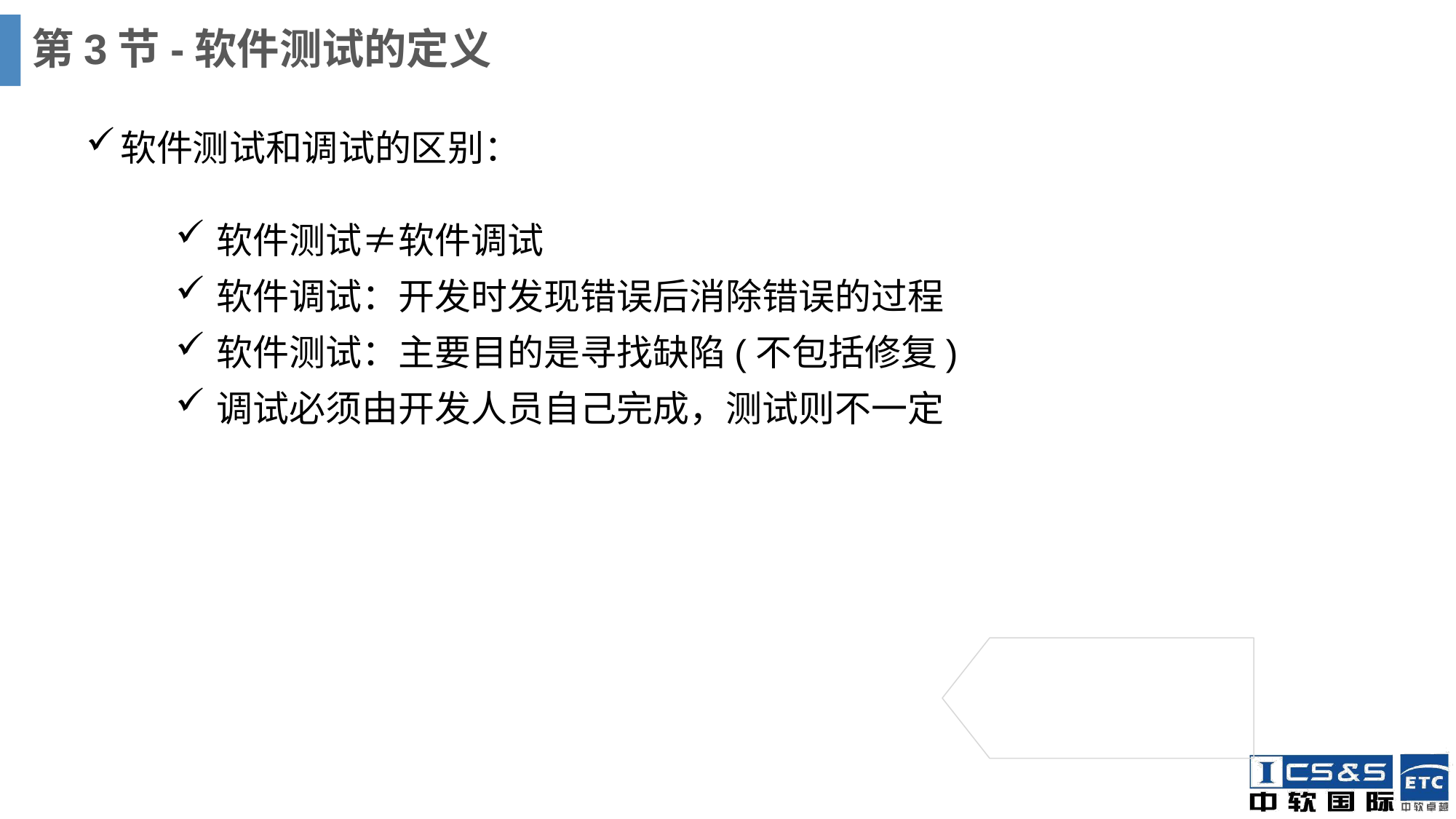

# 第3节-软件测试的定义
软件测试和调试的区别：
软件测试≠软件调试
软件调试：开发时发现错误后消除错误的过程
软件测试：主要目的是寻找缺陷(不包括修复)
调试必须由开发人员自己完成，测试则不一定